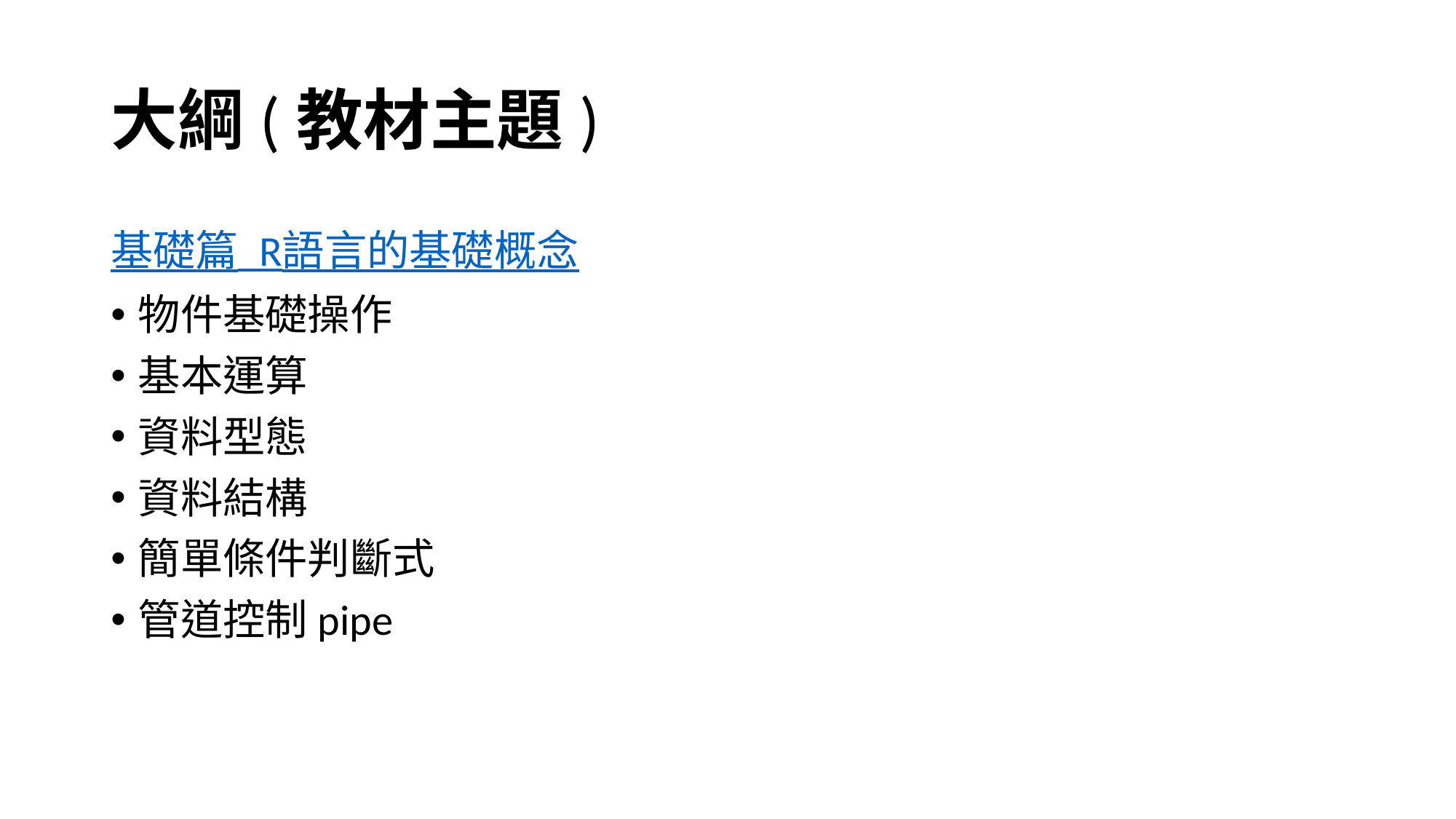

# 大綱(教材主題)
基礎篇_R語言的基礎概念
物件基礎操作
基本運算
資料型態
資料結構
簡單條件判斷式
管道控制pipe